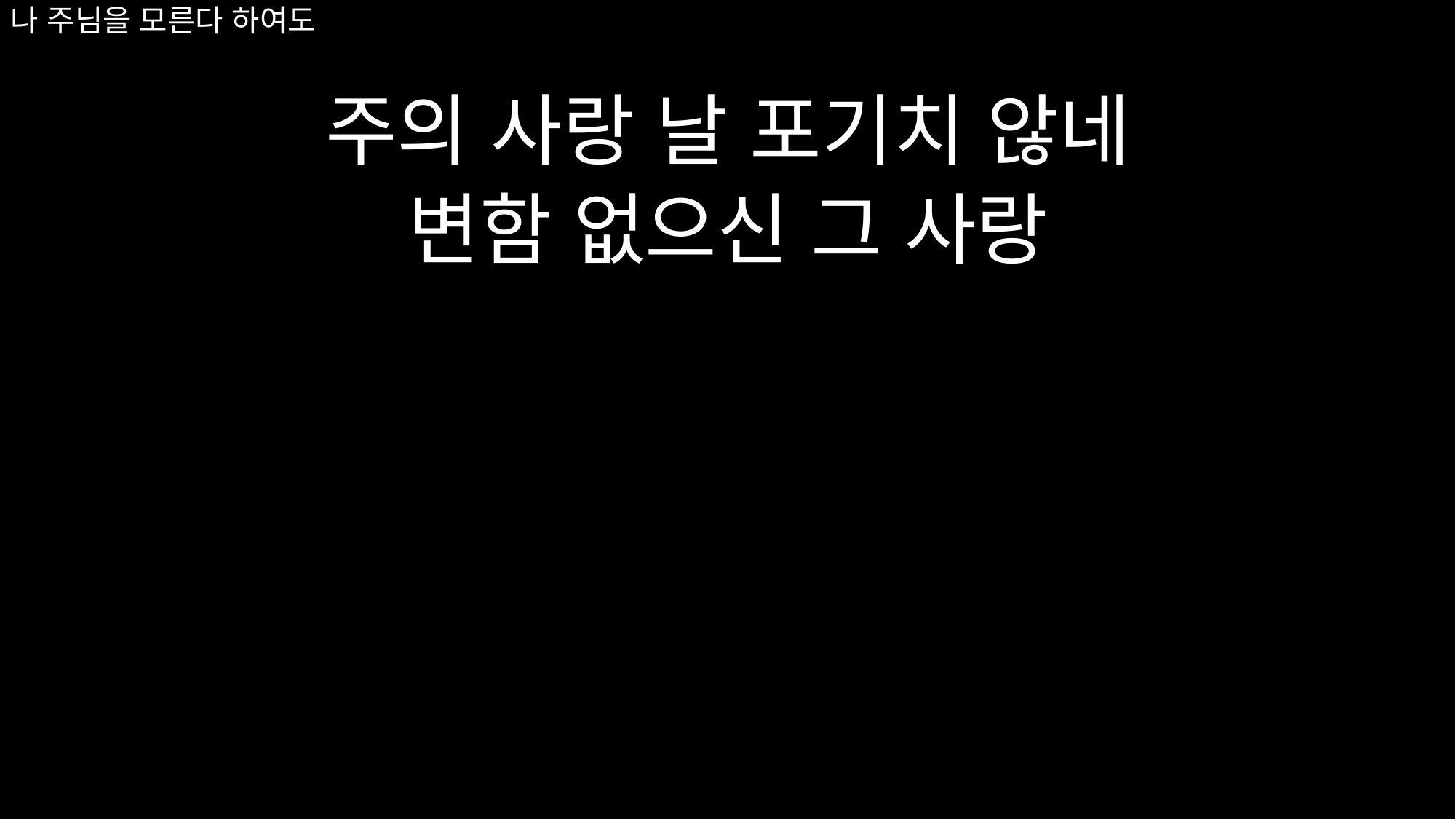

주의 사랑 날 포기치 않네
변함 없으신 그 사랑

# 나 주님을 모른다 하여도